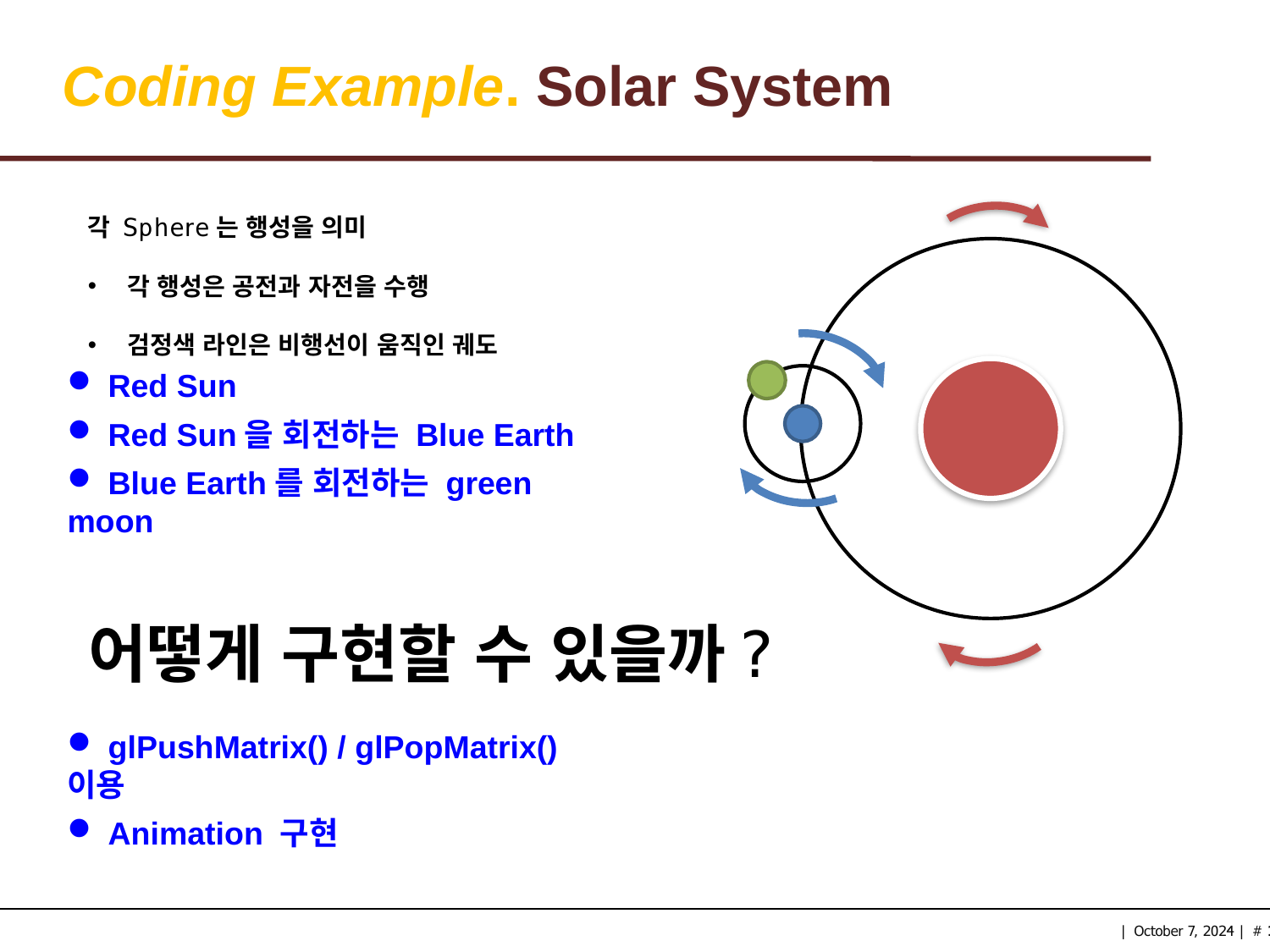

# Coding Example. Solar System
각 Sphere는 행성을 의미
각 행성은 공전과 자전을 수행
검정색 라인은 비행선이 움직인 궤도

 Red Sun
 Red Sun을 회전하는 Blue Earth
 Blue Earth를 회전하는 green moon
어떻게 구현할 수 있을까?
 glPushMatrix() / glPopMatrix() 이용
 Animation 구현